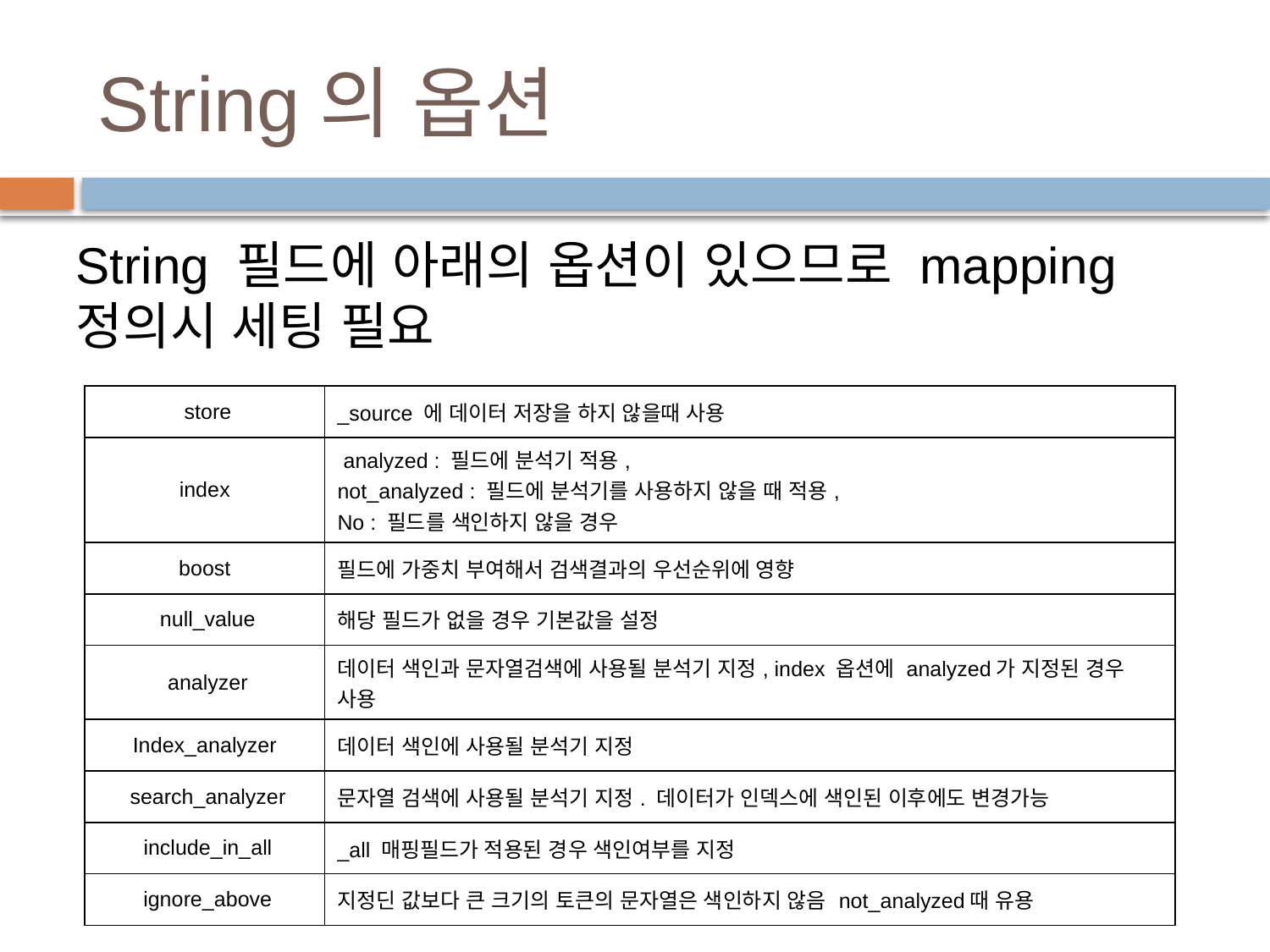

# String의 옵션
String 필드에 아래의 옵션이 있으므로 mapping 정의시 세팅 필요
| store | \_source 에 데이터 저장을 하지 않을때 사용 |
| --- | --- |
| index | analyzed : 필드에 분석기 적용, not\_analyzed : 필드에 분석기를 사용하지 않을 때 적용, No : 필드를 색인하지 않을 경우 |
| boost | 필드에 가중치 부여해서 검색결과의 우선순위에 영향 |
| null\_value | 해당 필드가 없을 경우 기본값을 설정 |
| analyzer | 데이터 색인과 문자열검색에 사용될 분석기 지정, index 옵션에 analyzed가 지정된 경우 사용 |
| Index\_analyzer | 데이터 색인에 사용될 분석기 지정 |
| search\_analyzer | 문자열 검색에 사용될 분석기 지정. 데이터가 인덱스에 색인된 이후에도 변경가능 |
| include\_in\_all | \_all 매핑필드가 적용된 경우 색인여부를 지정 |
| ignore\_above | 지정딘 값보다 큰 크기의 토큰의 문자열은 색인하지 않음 not\_analyzed때 유용 |